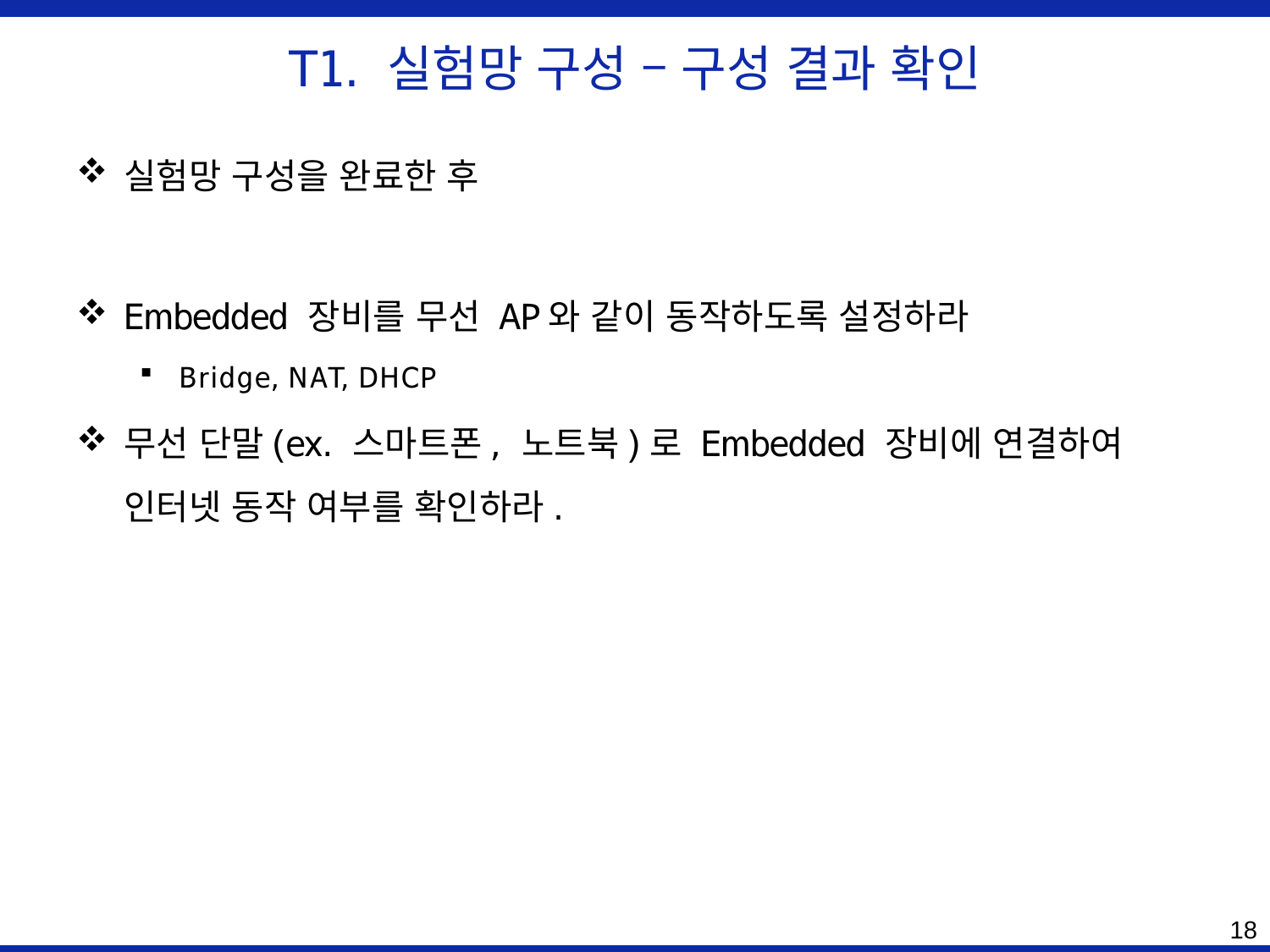

# T1. 실험망 구성 – 구성 결과 확인
실험망 구성을 완료한 후

Embedded 장비를 무선 AP와 같이 동작하도록 설정하라
Bridge, NAT, DHCP
무선 단말(ex. 스마트폰, 노트북)로 Embedded 장비에 연결하여 인터넷 동작 여부를 확인하라.
18